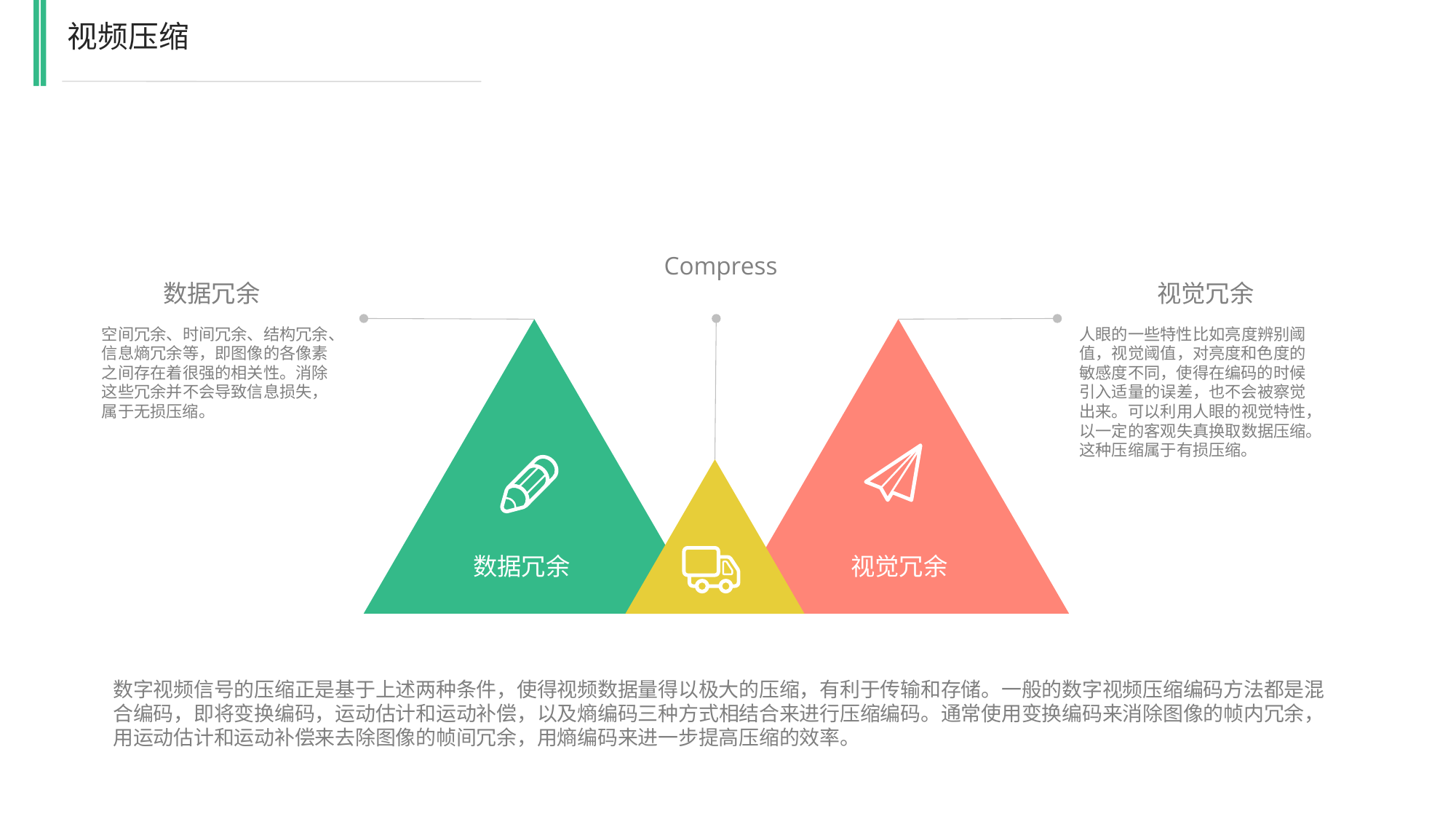

视频压缩

Compress

数据冗余
空间冗余、时间冗余、结构冗余、信息熵冗余等，即图像的各像素之间存在着很强的相关性。消除这些冗余并不会导致信息损失，属于无损压缩。
 视觉冗余
人眼的一些特性比如亮度辨别阈值，视觉阈值，对亮度和色度的敏感度不同，使得在编码的时候引入适量的误差，也不会被察觉出来。可以利用人眼的视觉特性，以一定的客观失真换取数据压缩。这种压缩属于有损压缩。

数据冗余

视觉冗余
数字视频信号的压缩正是基于上述两种条件，使得视频数据量得以极大的压缩，有利于传输和存储。一般的数字视频压缩编码方法都是混合编码，即将变换编码，运动估计和运动补偿，以及熵编码三种方式相结合来进行压缩编码。通常使用变换编码来消除图像的帧内冗余，用运动估计和运动补偿来去除图像的帧间冗余，用熵编码来进一步提高压缩的效率。